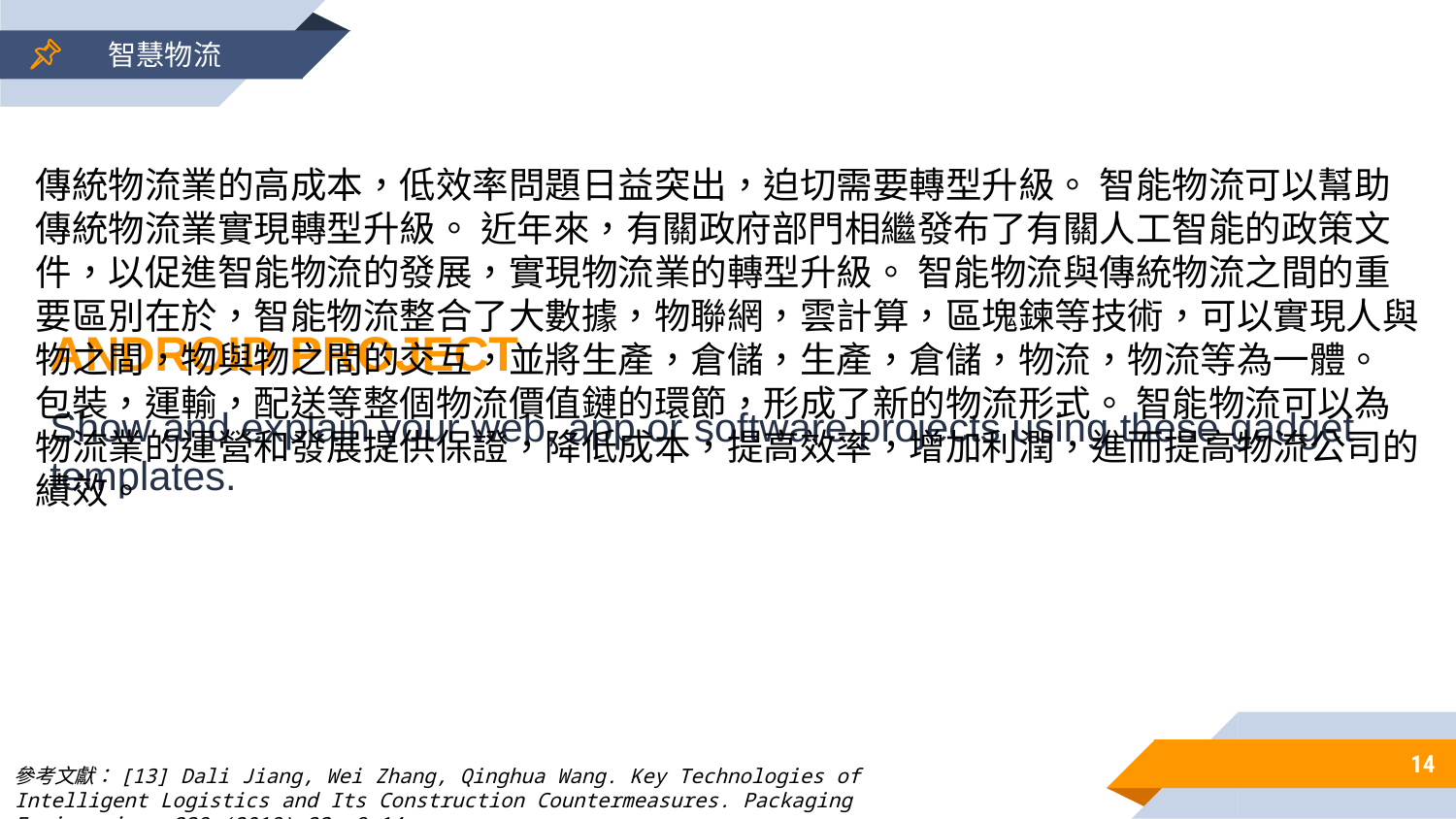

智慧物流

ANDROID PROJECT
Show and explain your web, app or software projects using these gadget templates.
傳統物流業的高成本，低效率問題日益突出，迫切需要轉型升級。 智能物流可以幫助傳統物流業實現轉型升級。 近年來，有關政府部門相繼發布了有關人工智能的政策文件，以促進智能物流的發展，實現物流業的轉型升級。 智能物流與傳統物流之間的重要區別在於，智能物流整合了大數據，物聯網，雲計算，區塊鍊等技術，可以實現人與物之間，物與物之間的交互，並將生產，倉儲，生產，倉儲，物流，物流等為一體。 包裝，運輸，配送等整個物流價值鏈的環節，形成了新的物流形式。 智能物流可以為物流業的運營和發展提供保證，降低成本，提高效率，增加利潤，進而提高物流公司的績效。
14
參考文獻：[13] Dali Jiang, Wei Zhang, Qinghua Wang. Key Technologies of Intelligent Logistics and Its Construction Countermeasures. Packaging Engineering. 239 (2018) 23, 9-14.